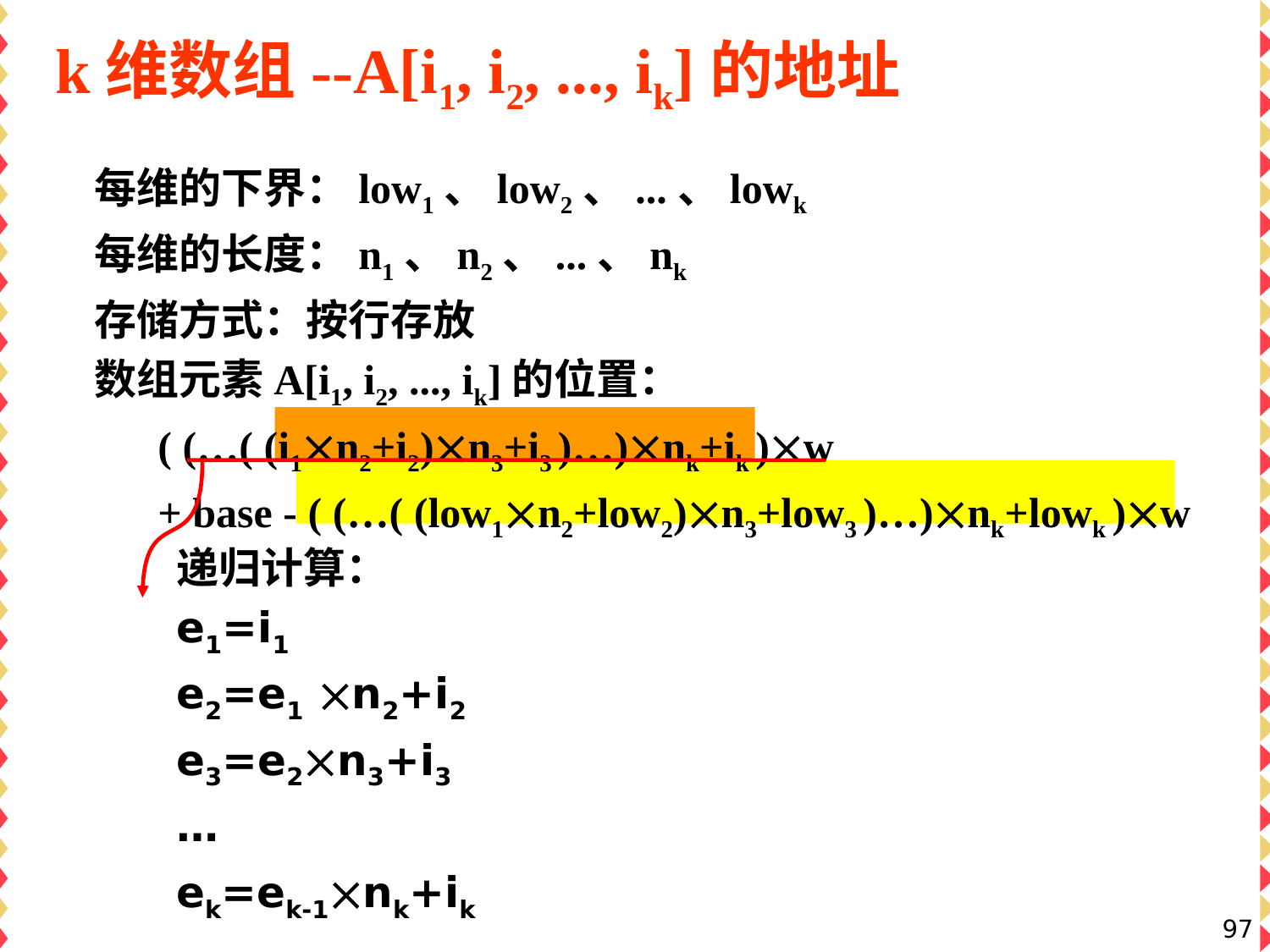

# k维数组--A[i1, i2, ..., ik]的地址
每维的下界：low1、low2、...、lowk
每维的长度：n1、n2、...、nk
存储方式：按行存放
数组元素A[i1, i2, ..., ik]的位置：
( (…( (i1×n2+i2)×n3+i3 )…)×nk+ik )×w
+ base - ( (…( (low1×n2+low2)×n3+low3 )…)×nk+lowk )×w

递归计算：
e1=i1
e2=e1 ×n2+i2
e3=e2×n3+i3
…
ek=ek-1×nk+ik

97